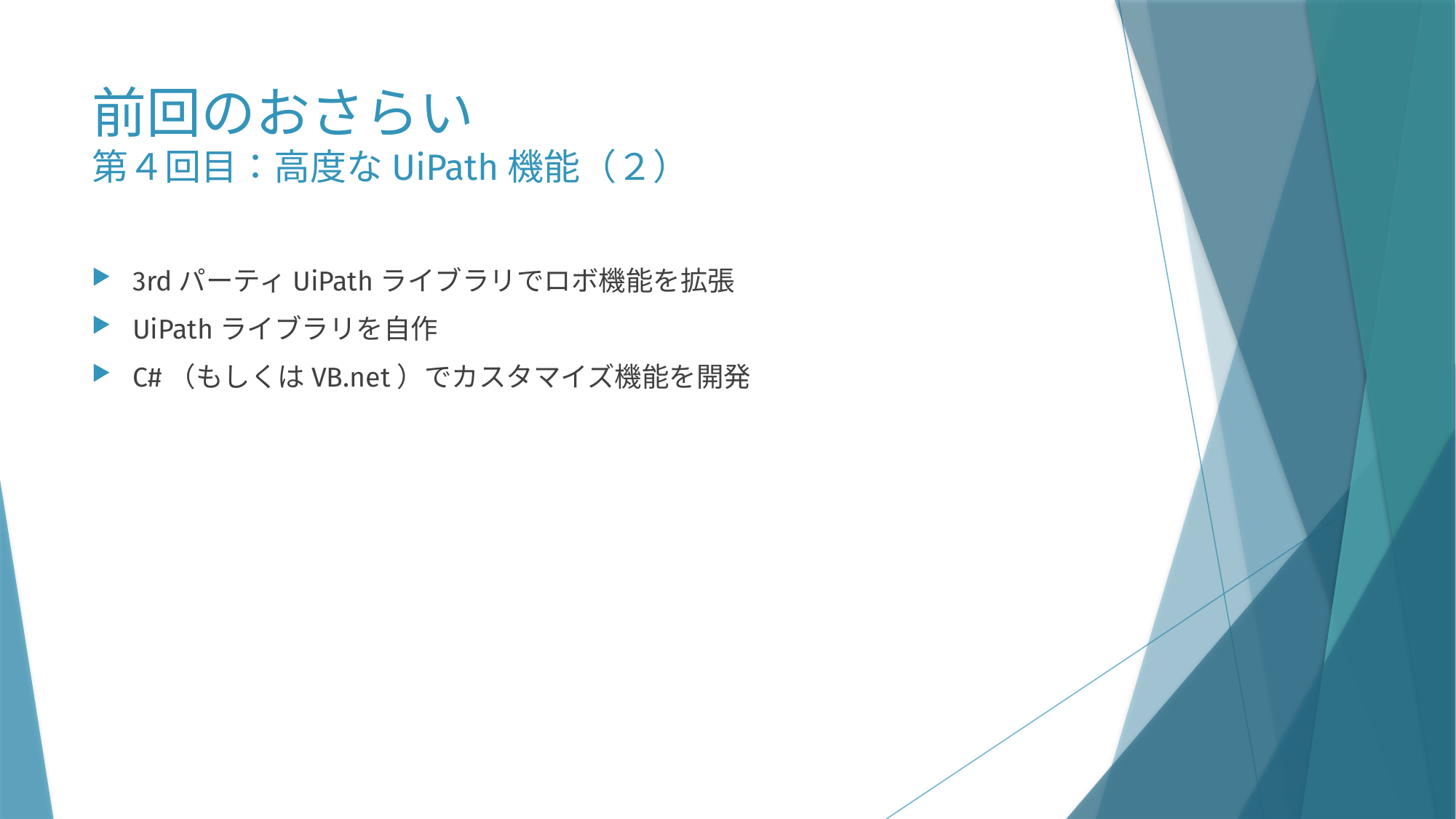

# 前回のおさらい 第４回目：高度なUiPath機能（２）
3rdパーティUiPathライブラリでロボ機能を拡張
UiPathライブラリを自作
C#（もしくはVB.net）でカスタマイズ機能を開発